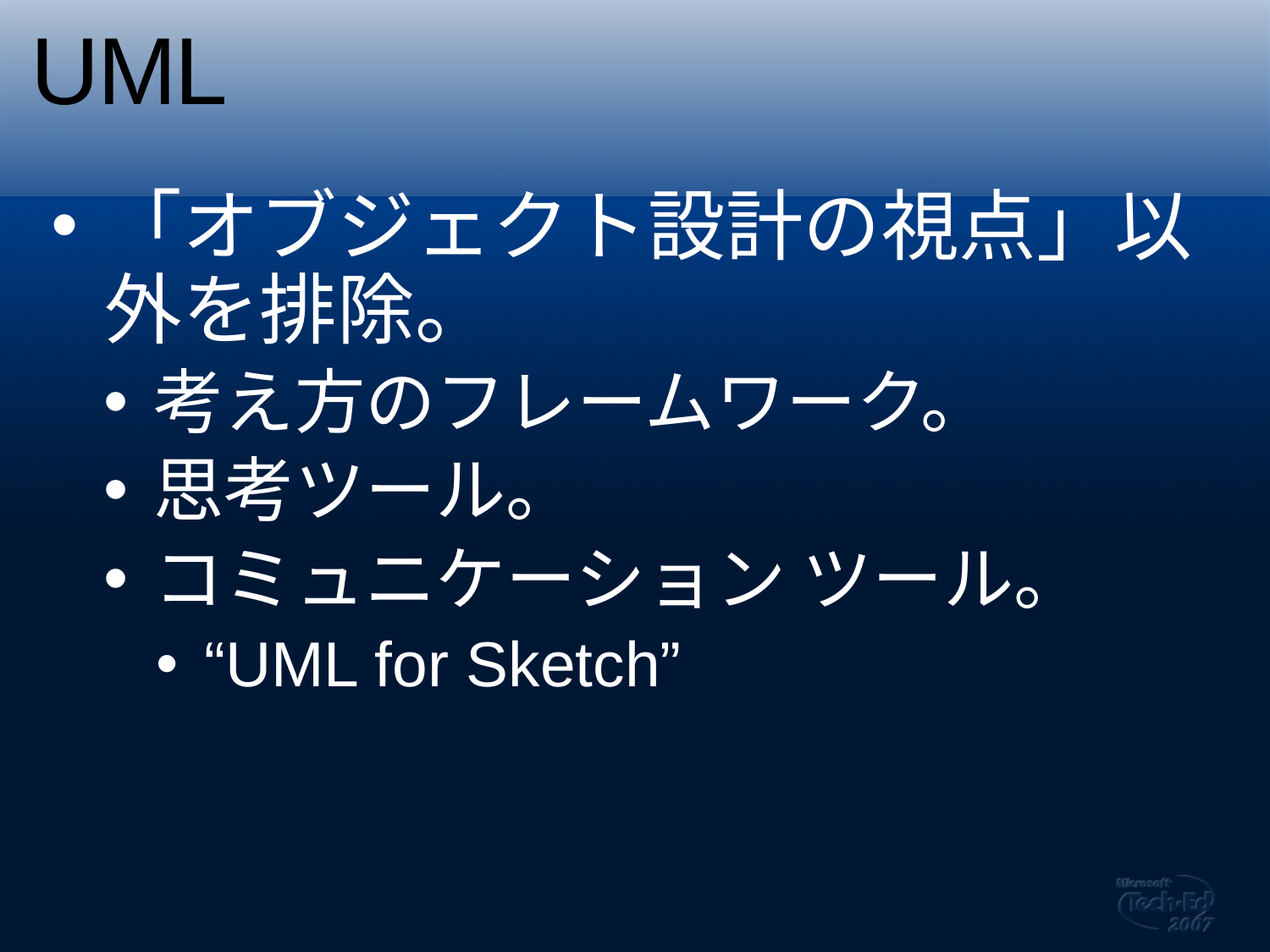

# UML
「オブジェクト設計の視点」以外を排除。
考え方のフレームワーク。
思考ツール。
コミュニケーション ツール。
“UML for Sketch”